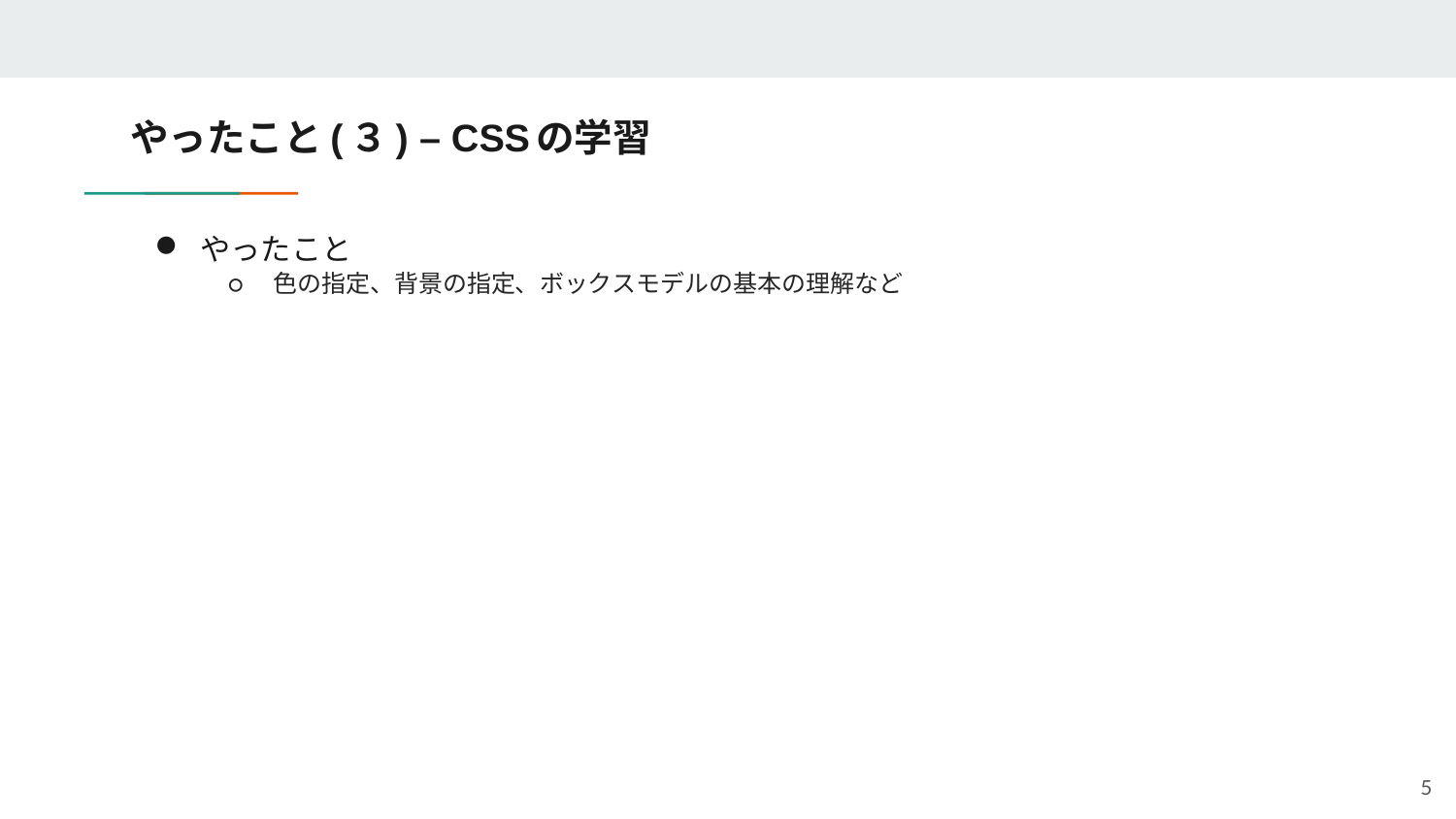

# やったこと(３) – CSSの学習
やったこと
色の指定、背景の指定、ボックスモデルの基本の理解など

5